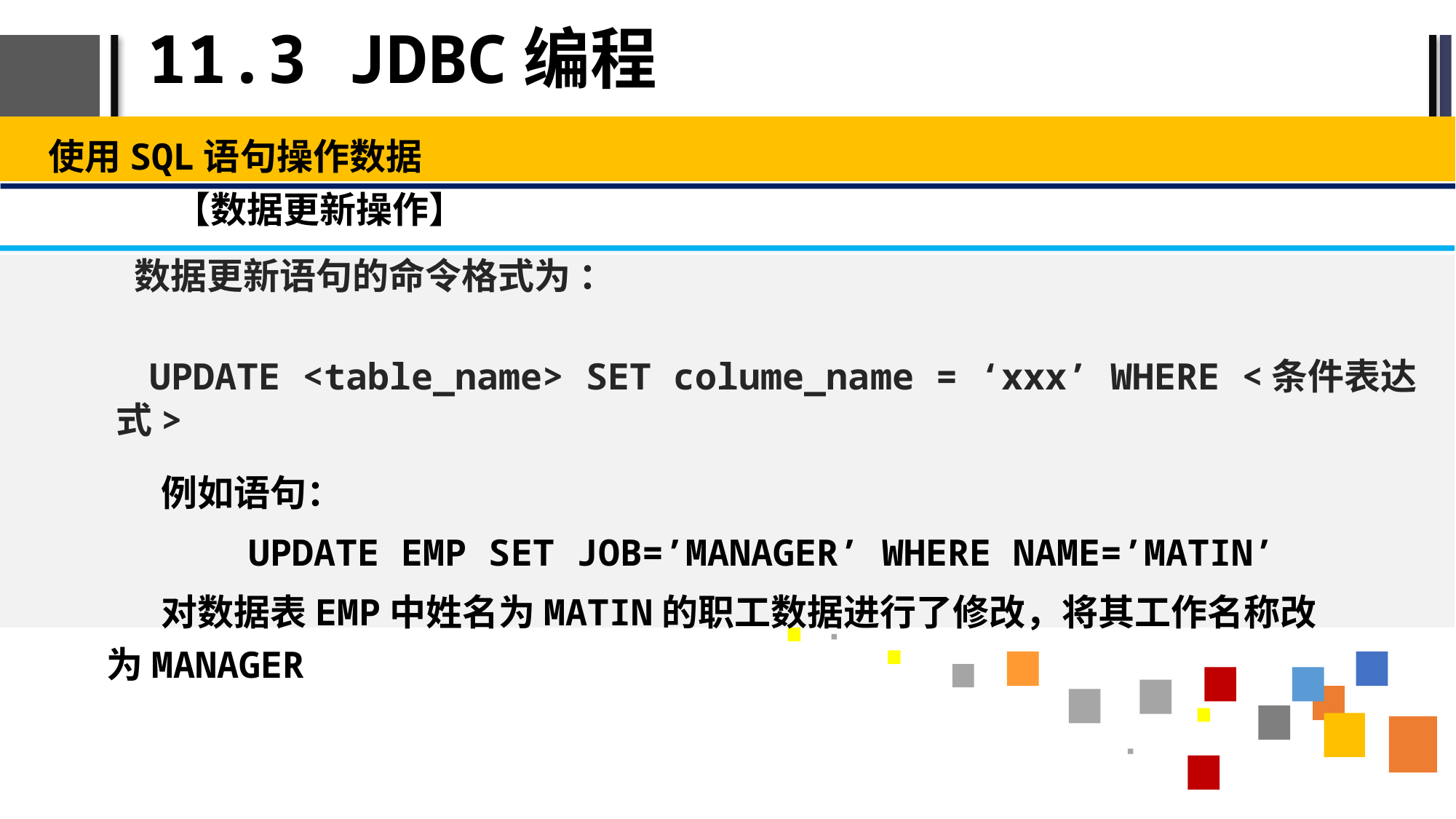

# 11.3 JDBC编程

使用SQL语句操作数据
【数据更新操作】

数据更新语句的命令格式为 ：

   UPDATE <table_name> SET colume_name = ‘xxx’ WHERE <条件表达式>
例如语句：
    UPDATE EMP SET JOB=’MANAGER’ WHERE NAME=’MATIN’
对数据表EMP中姓名为MATIN的职工数据进行了修改，将其工作名称改为MANAGER